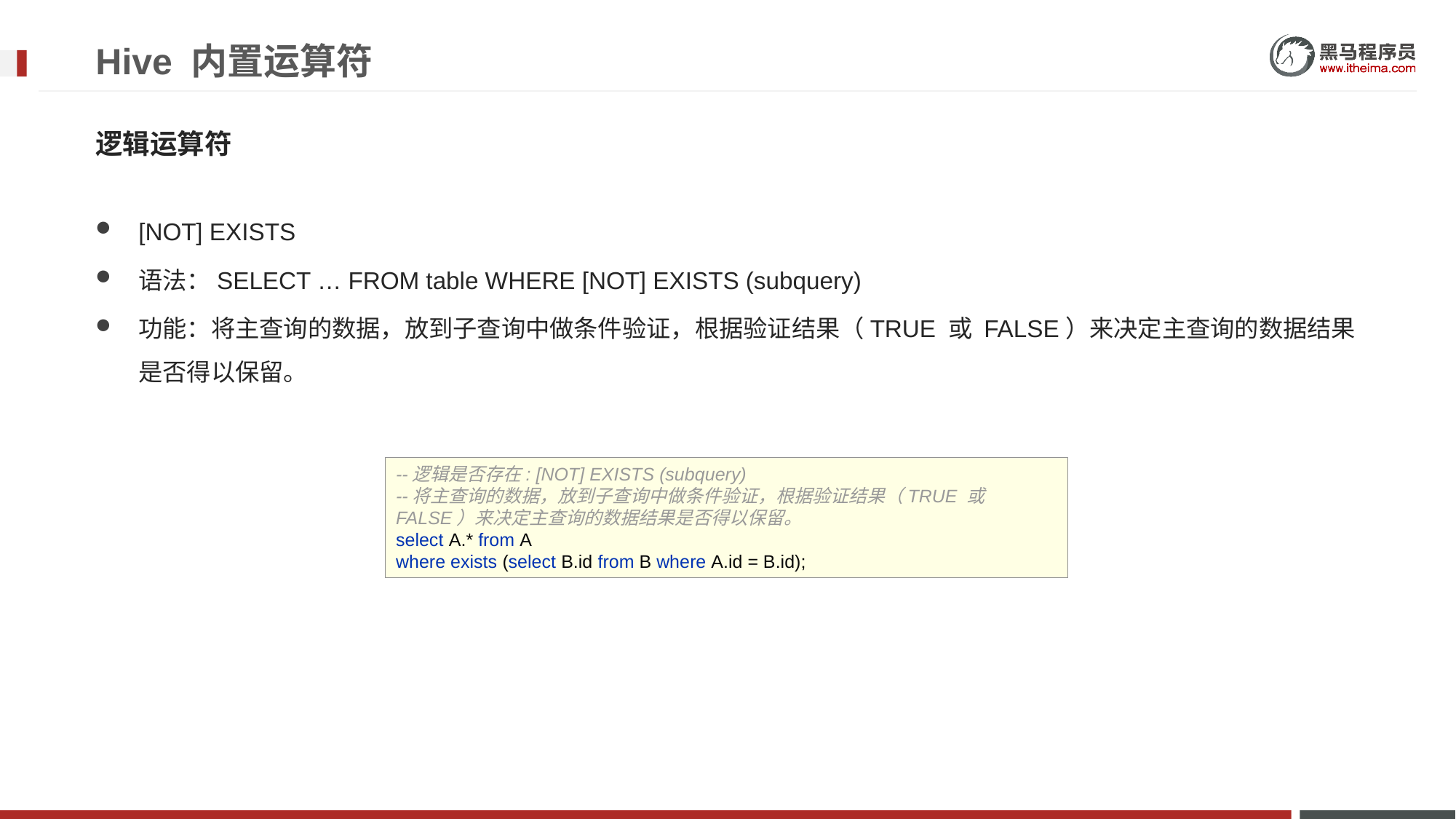

# Hive 内置运算符
逻辑运算符
[NOT] EXISTS
语法：SELECT … FROM table WHERE [NOT] EXISTS (subquery)
功能：将主查询的数据，放到子查询中做条件验证，根据验证结果（TRUE 或 FALSE）来决定主查询的数据结果是否得以保留。
--逻辑是否存在: [NOT] EXISTS (subquery)
--将主查询的数据，放到子查询中做条件验证，根据验证结果（TRUE 或 FALSE）来决定主查询的数据结果是否得以保留。
select A.* from A
where exists (select B.id from B where A.id = B.id);